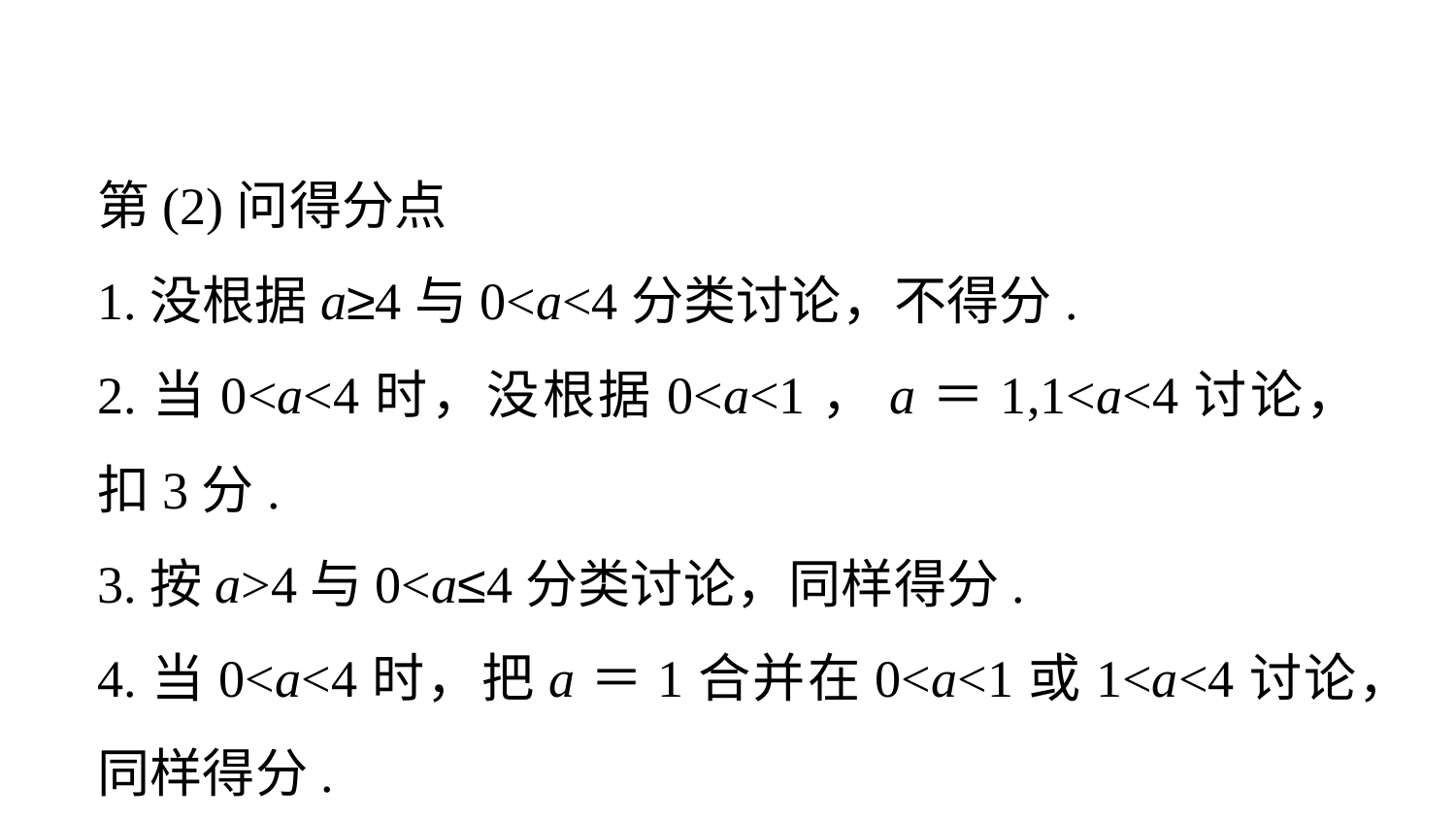

第(2)问得分点
1.没根据a≥4与0<a<4分类讨论，不得分.
2.当0<a<4时，没根据0<a<1，a＝1,1<a<4讨论，扣3分.
3.按a>4与0<a≤4分类讨论，同样得分.
4.当0<a<4时，把a＝1合并在0<a<1或1<a<4讨论，同样得分.